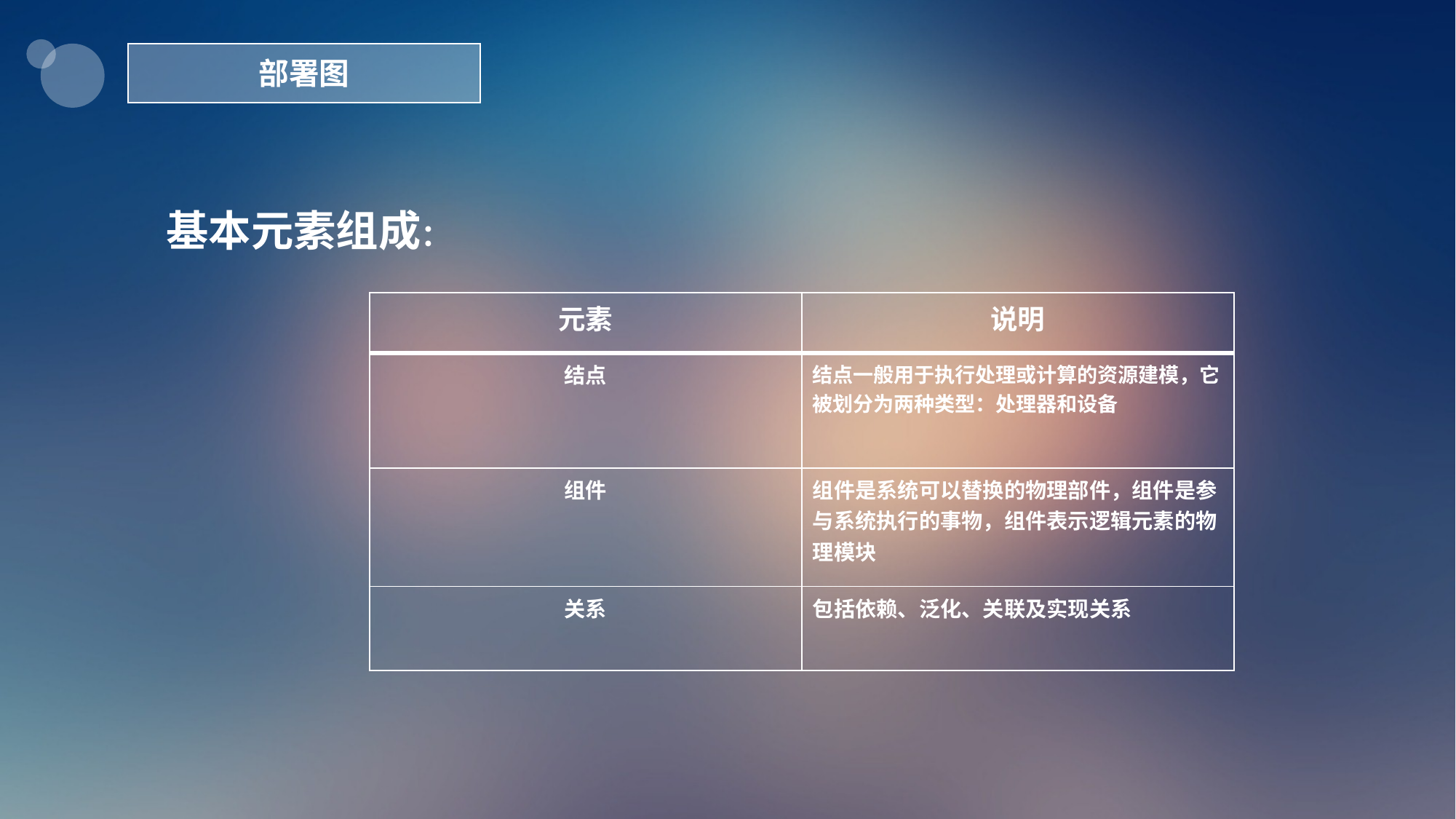

部署图
基本元素组成：
| 元素 | 说明 |
| --- | --- |
| 结点 | 结点一般用于执行处理或计算的资源建模，它被划分为两种类型：处理器和设备 |
| 组件 | 组件是系统可以替换的物理部件，组件是参与系统执行的事物，组件表示逻辑元素的物理模块 |
| 关系 | 包括依赖、泛化、关联及实现关系 |